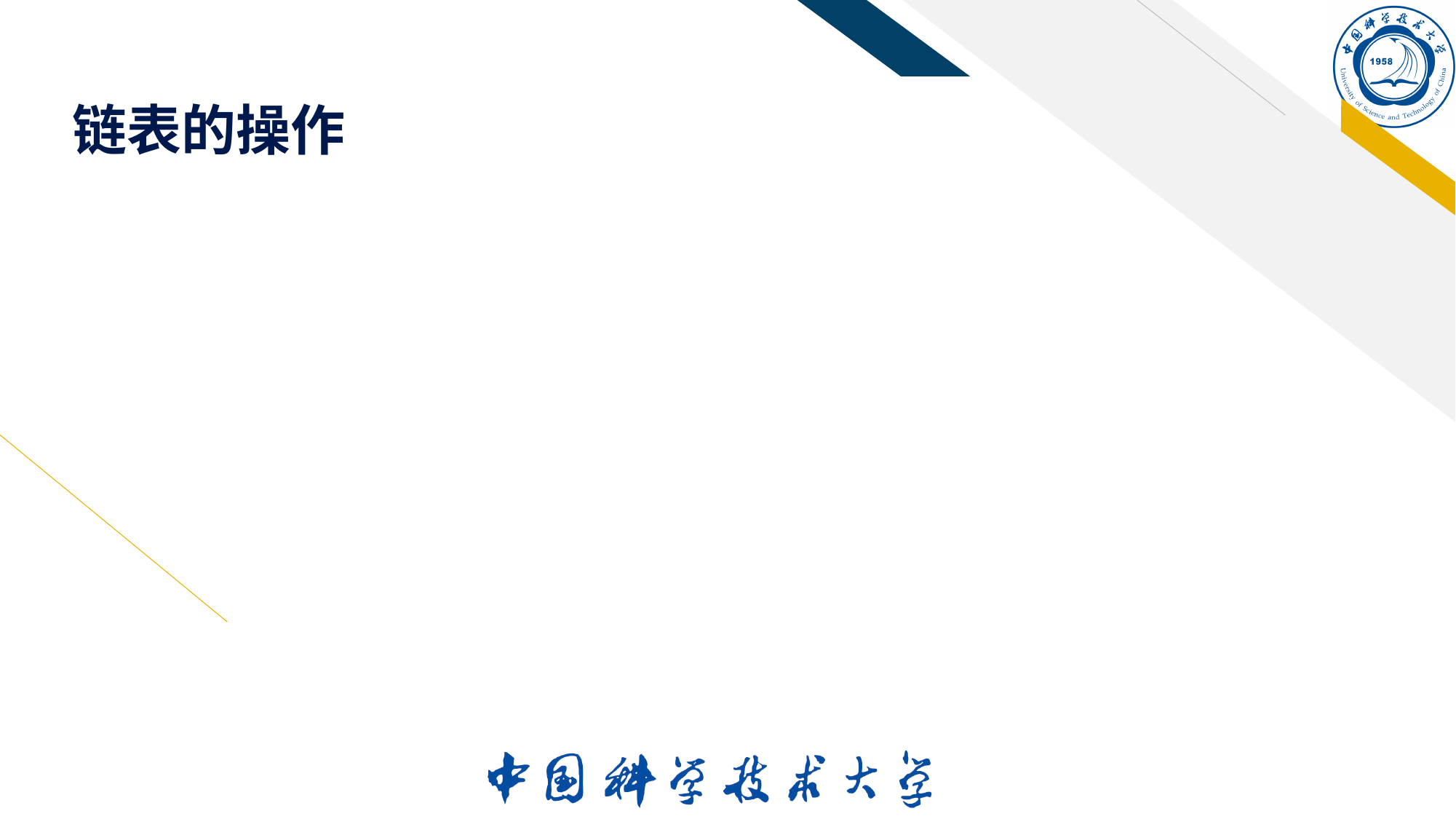

# 链表的操作
链表的建立
头插法：新结点插入到链头
尾插法：新结点插入到链尾
链表的遍历
删除结点
根据一定的条件，删除一个或多个结点
插入结点
根据一定的条件，把新结点插入到指定位置